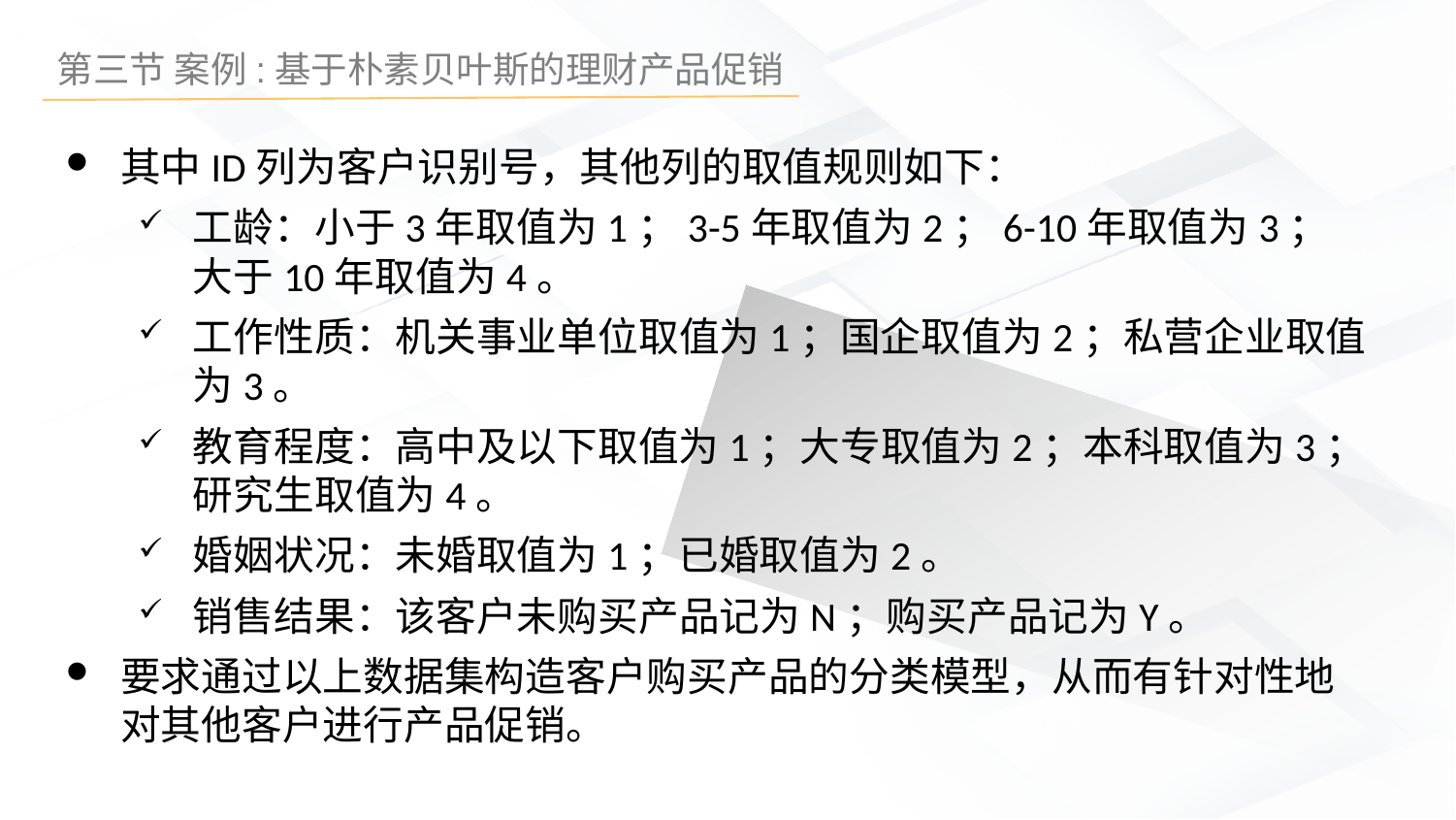

其中ID列为客户识别号，其他列的取值规则如下：
工龄：小于3年取值为1；3-5年取值为2；6-10年取值为3；大于10年取值为4。
工作性质：机关事业单位取值为1；国企取值为2；私营企业取值为3。
教育程度：高中及以下取值为1；大专取值为2；本科取值为3；研究生取值为4。
婚姻状况：未婚取值为1；已婚取值为2。
销售结果：该客户未购买产品记为N；购买产品记为Y。
要求通过以上数据集构造客户购买产品的分类模型，从而有针对性地对其他客户进行产品促销。